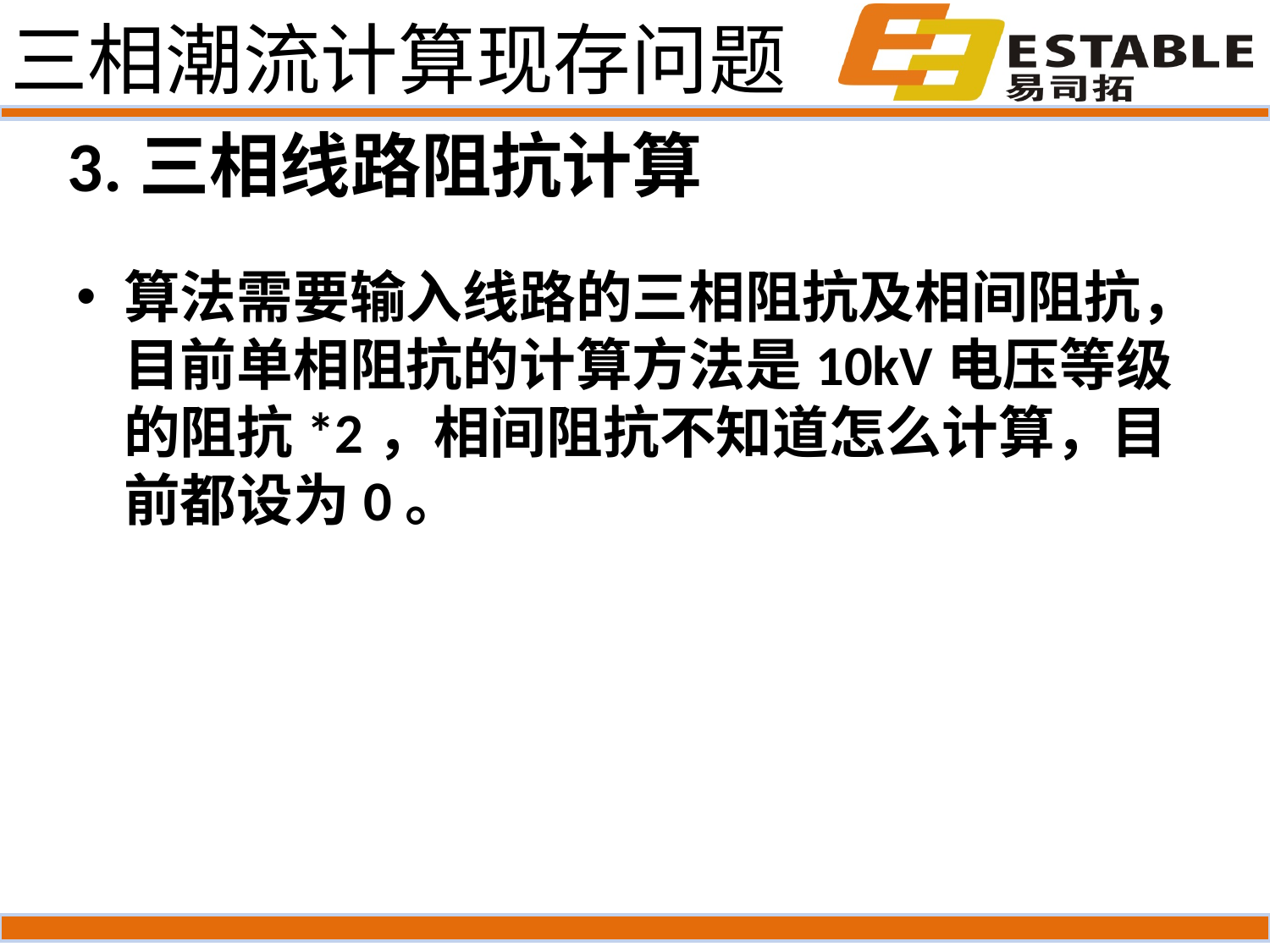

# 三相潮流计算现存问题
3.三相线路阻抗计算

算法需要输入线路的三相阻抗及相间阻抗，目前单相阻抗的计算方法是10kV电压等级的阻抗*2，相间阻抗不知道怎么计算，目前都设为0。